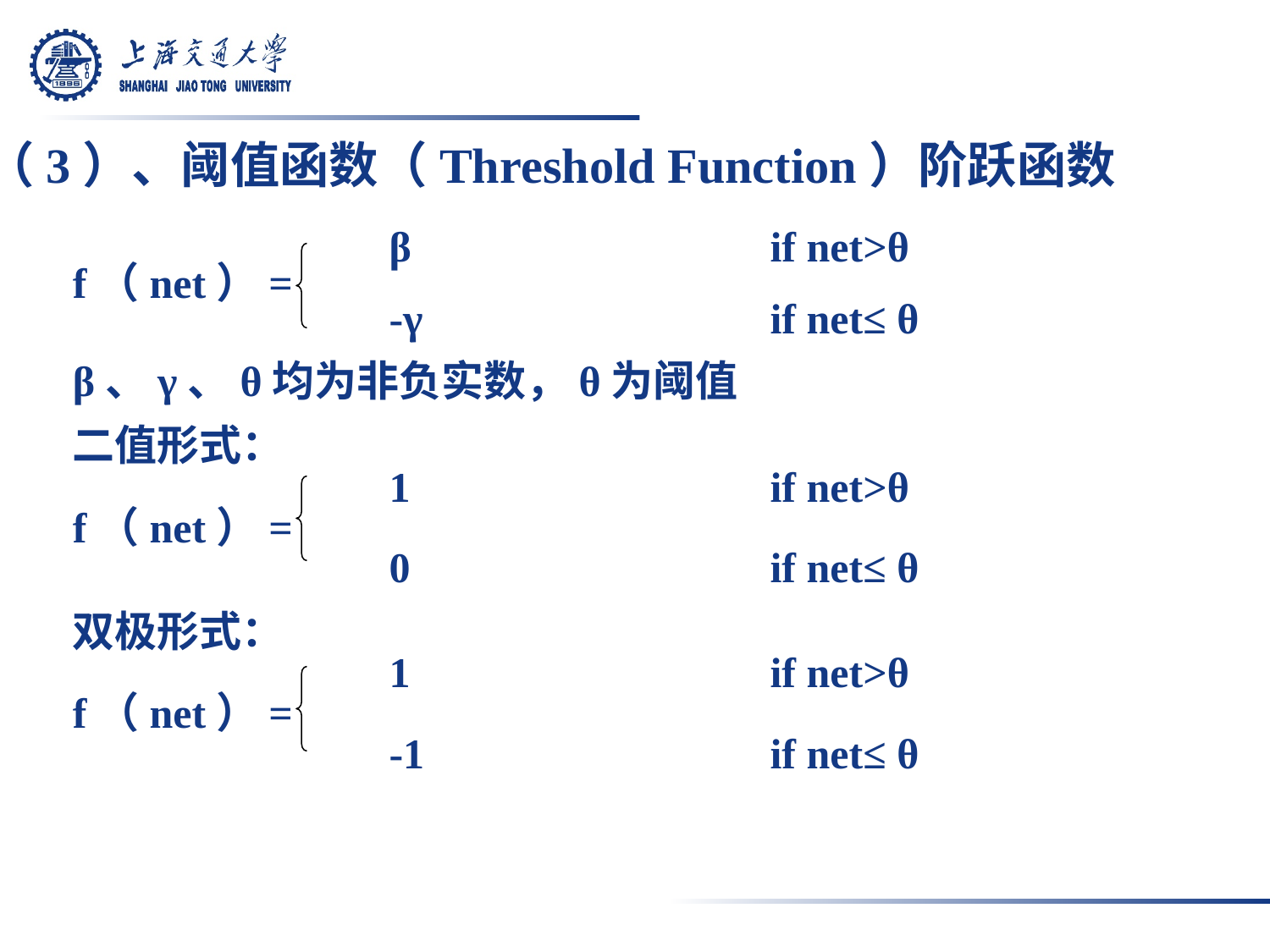

# （3）、阈值函数（Threshold Function）阶跃函数
			β			if net>θ
f（net）=
			-γ			if net≤ θ
β、γ、θ均为非负实数，θ为阈值
二值形式：
			1			if net>θ
f（net）=
			0			if net≤ θ
双极形式：
			1			if net>θ
f（net）=
			-1			if net≤ θ